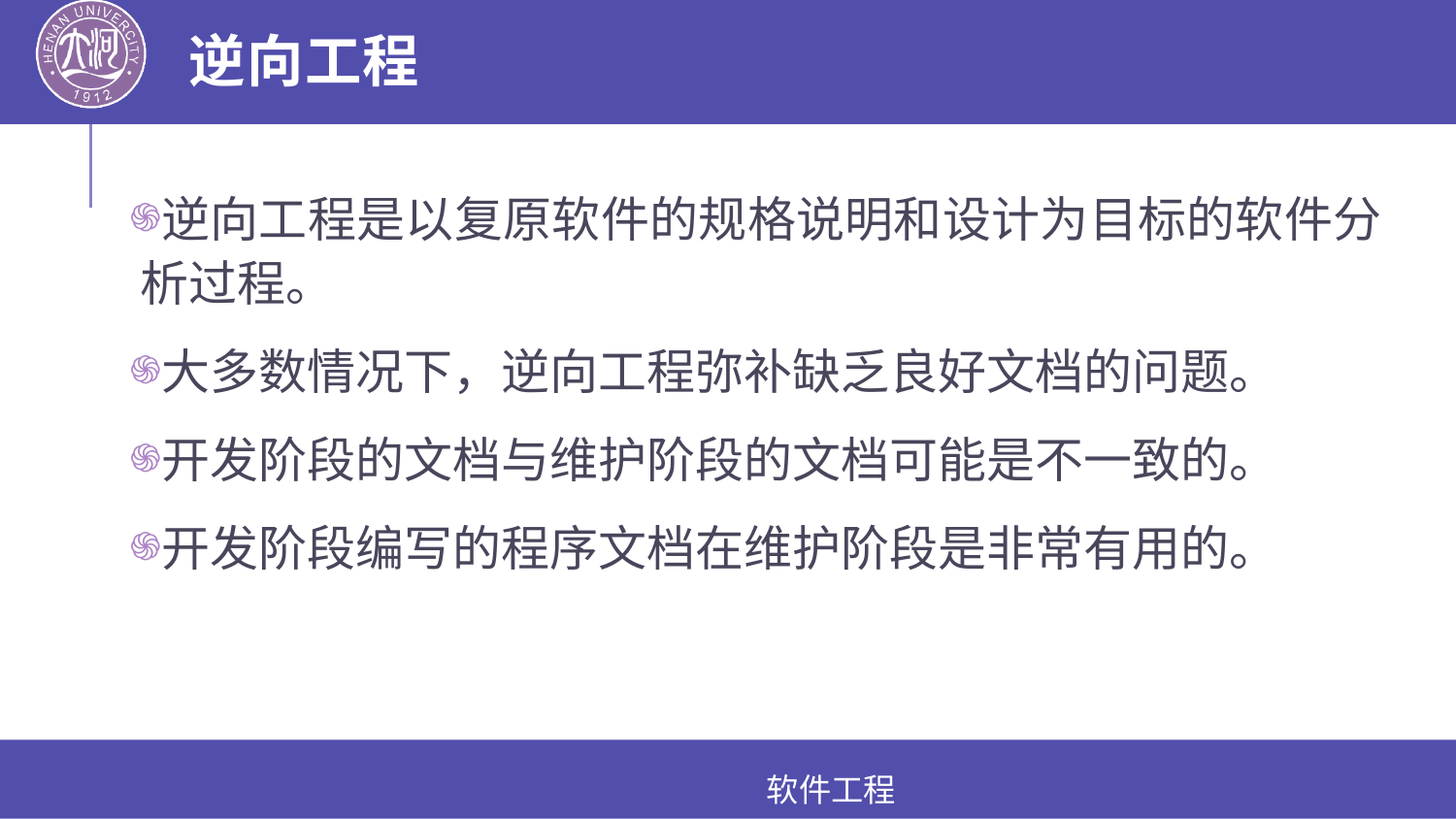

# 逆向工程
逆向工程是以复原软件的规格说明和设计为目标的软件分析过程。
大多数情况下，逆向工程弥补缺乏良好文档的问题。
开发阶段的文档与维护阶段的文档可能是不一致的。
开发阶段编写的程序文档在维护阶段是非常有用的。

软件工程
37